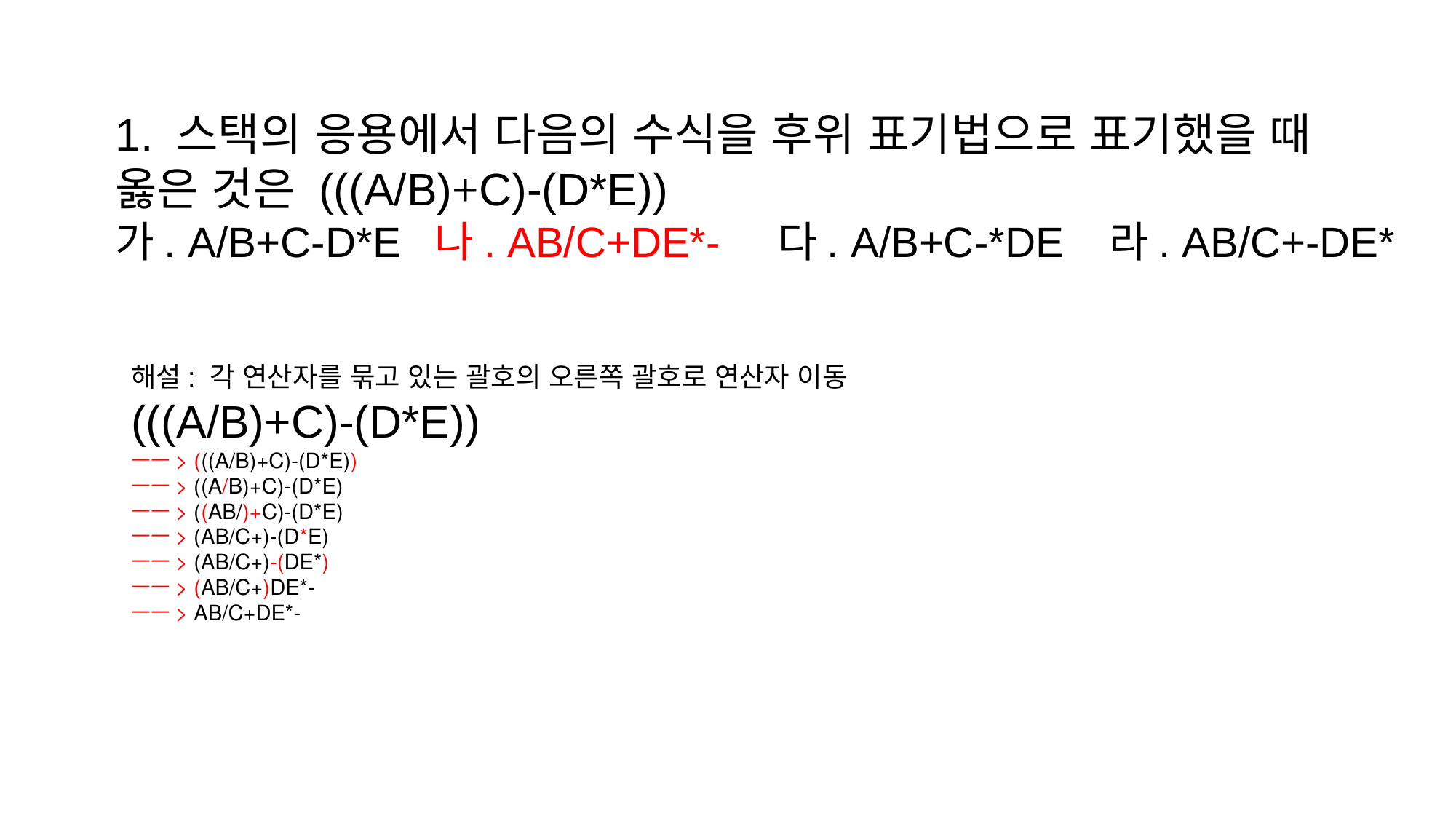

1. 스택의 응용에서 다음의 수식을 후위 표기법으로 표기했을 때 옳은 것은 (((A/B)+C)-(D*E))
가. A/B+C-D*E  나. AB/C+DE*-    다. A/B+C-*DE   라. AB/C+-DE*

해설: 각 연산자를 묶고 있는 괄호의 오른쪽 괄호로 연산자 이동
(((A/B)+C)-(D*E))
ㅡㅡ> (((A/B)+C)-(D*E))
ㅡㅡ> ((A/B)+C)-(D*E)
ㅡㅡ> ((AB/)+C)-(D*E)
ㅡㅡ> (AB/C+)-(D*E)
ㅡㅡ> (AB/C+)-(DE*)
ㅡㅡ> (AB/C+)DE*-
ㅡㅡ> AB/C+DE*-